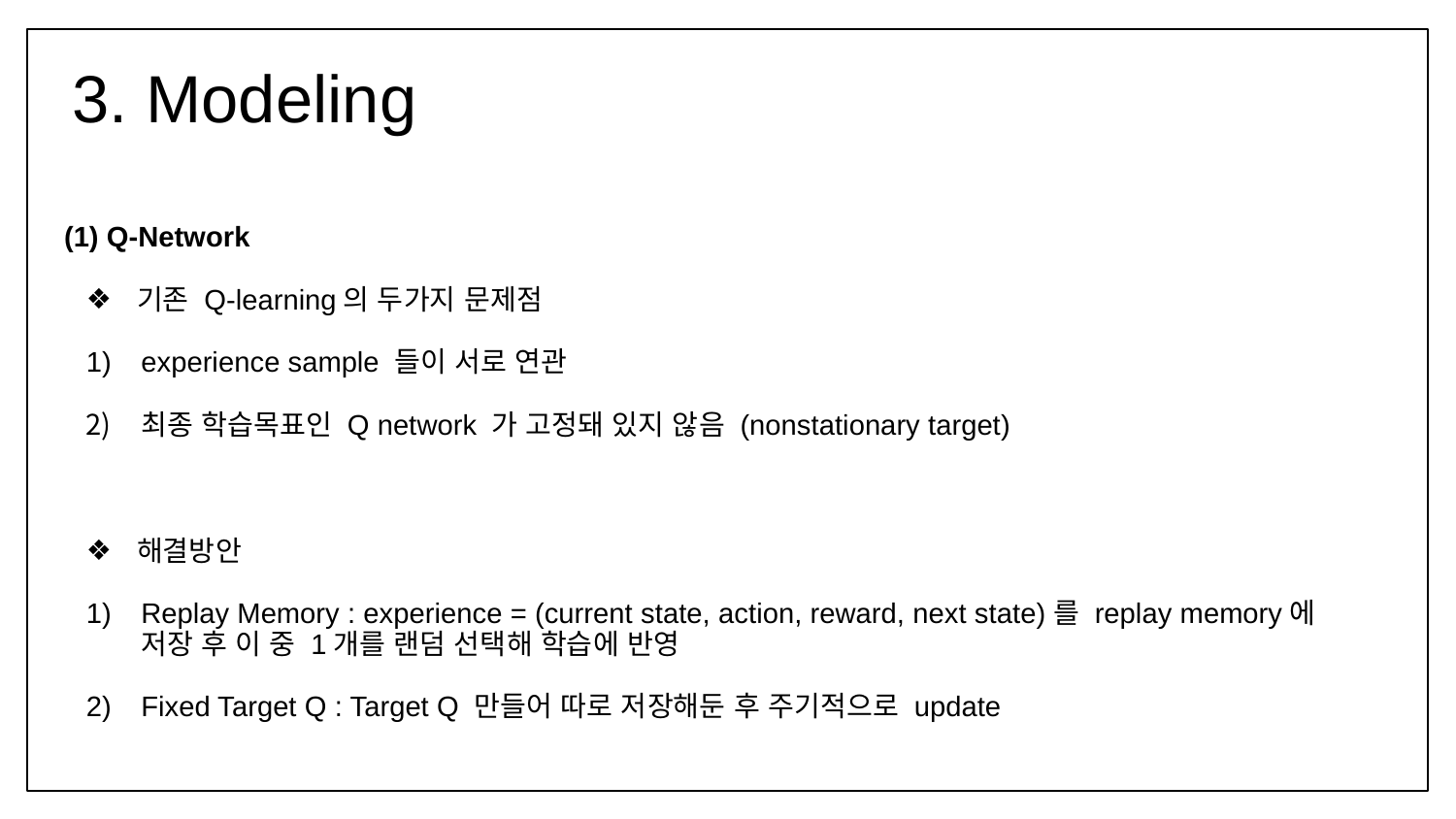

# 3. Modeling

(1) Q-Network
기존 Q-learning의 두가지 문제점
experience sample 들이 서로 연관
최종 학습목표인 Q network 가 고정돼 있지 않음 (nonstationary target)

해결방안
Replay Memory : experience = (current state, action, reward, next state)를 replay memory에    저장 후 이 중 1개를 랜덤 선택해 학습에 반영
Fixed Target Q : Target Q 만들어 따로 저장해둔 후 주기적으로 update